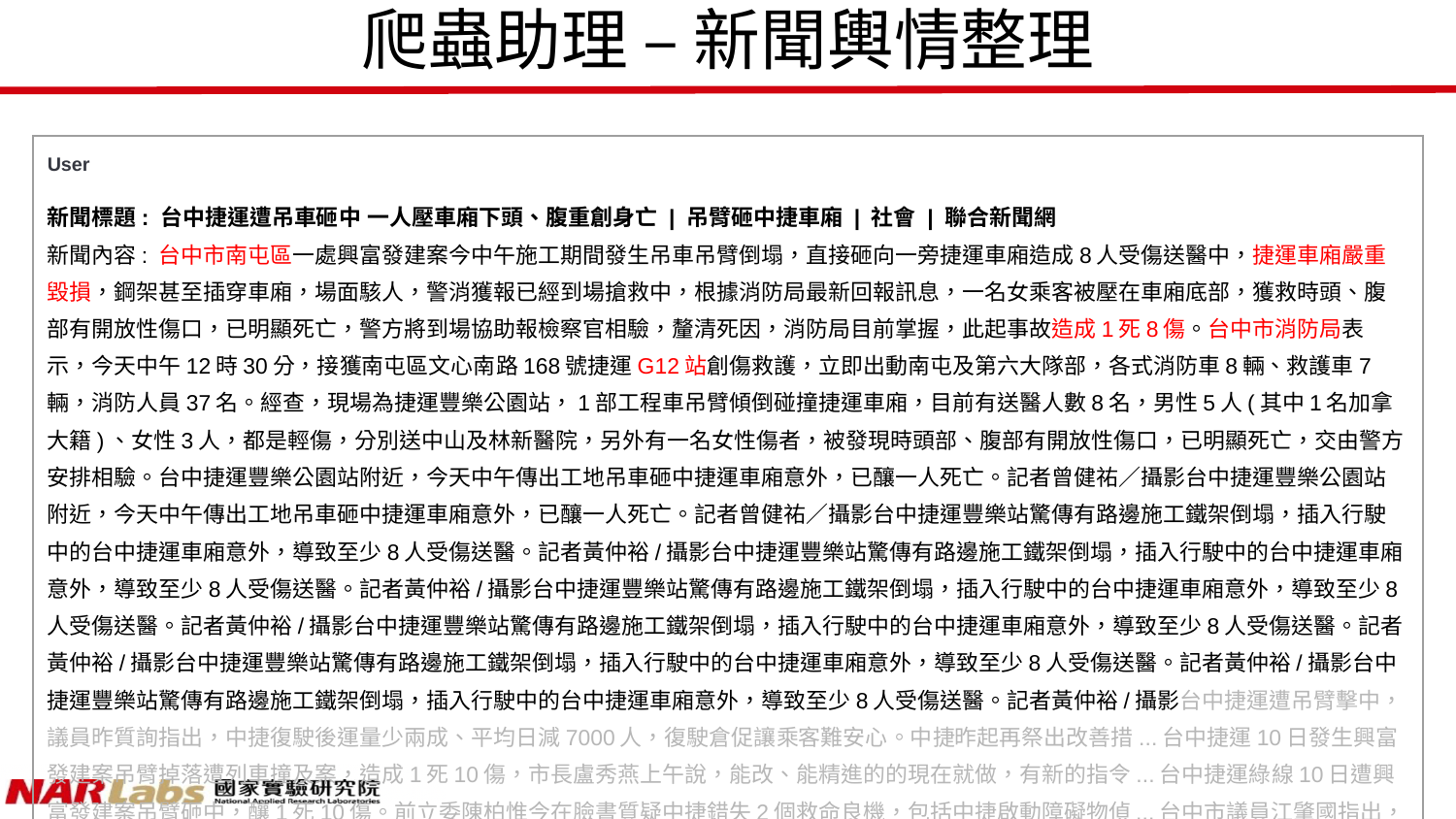

爬蟲助理 – 新聞輿情整理
| User 新聞標題: 台中捷運遭吊車砸中 一人壓車廂下頭、腹重創身亡 | 吊臂砸中捷車廂 | 社會 | 聯合新聞網 新聞內容: 台中市南屯區一處興富發建案今中午施工期間發生吊車吊臂倒塌，直接砸向一旁捷運車廂造成8人受傷送醫中，捷運車廂嚴重毀損，鋼架甚至插穿車廂，場面駭人，警消獲報已經到場搶救中，根據消防局最新回報訊息，一名女乘客被壓在車廂底部，獲救時頭、腹部有開放性傷口，已明顯死亡，警方將到場協助報檢察官相驗，釐清死因，消防局目前掌握，此起事故造成1死8傷。台中市消防局表示，今天中午12時30分，接獲南屯區文心南路168號捷運G12站創傷救護，立即出動南屯及第六大隊部，各式消防車8輛、救護車7輛，消防人員37名。經查，現場為捷運豐樂公園站，1部工程車吊臂傾倒碰撞捷運車廂，目前有送醫人數8名，男性5人(其中1名加拿大籍)、女性3人，都是輕傷，分別送中山及林新醫院，另外有一名女性傷者，被發現時頭部、腹部有開放性傷口，已明顯死亡，交由警方安排相驗。台中捷運豐樂公園站附近，今天中午傳出工地吊車砸中捷運車廂意外，已釀一人死亡。記者曾健祐／攝影台中捷運豐樂公園站附近，今天中午傳出工地吊車砸中捷運車廂意外，已釀一人死亡。記者曾健祐／攝影台中捷運豐樂站驚傳有路邊施工鐵架倒塌，插入行駛中的台中捷運車廂意外，導致至少8人受傷送醫。記者黃仲裕/攝影台中捷運豐樂站驚傳有路邊施工鐵架倒塌，插入行駛中的台中捷運車廂意外，導致至少8人受傷送醫。記者黃仲裕/攝影台中捷運豐樂站驚傳有路邊施工鐵架倒塌，插入行駛中的台中捷運車廂意外，導致至少8人受傷送醫。記者黃仲裕/攝影台中捷運豐樂站驚傳有路邊施工鐵架倒塌，插入行駛中的台中捷運車廂意外，導致至少8人受傷送醫。記者黃仲裕/攝影台中捷運豐樂站驚傳有路邊施工鐵架倒塌，插入行駛中的台中捷運車廂意外，導致至少8人受傷送醫。記者黃仲裕/攝影台中捷運豐樂站驚傳有路邊施工鐵架倒塌，插入行駛中的台中捷運車廂意外，導致至少8人受傷送醫。記者黃仲裕/攝影台中捷運遭吊臂擊中，議員昨質詢指出，中捷復駛後運量少兩成、平均日減7000人，復駛倉促讓乘客難安心。中捷昨起再祭出改善措...台中捷運10日發生興富發建案吊臂掉落遭列車撞及案，造成1死10傷，市長盧秀燕上午說，能改、能精進的的現在就做，有新的指令...台中捷運綠線10日遭興富發建案吊臂砸中，釀1死10傷。前立委陳柏惟今在臉書質疑中捷錯失2個救命良機，包括中捷啟動障礙物偵...台中市議員江肇國指出，他深夜收到一段無線電譯文後，發現中捷在10日的變故有更多缺失和疑點！質疑捷運公司董事長請辭，「有種...台中捷運代理董事長林良泰今晚在臉書貼文請辭，台中市府表示，感謝林董事長代理期間的承擔與協助，對於林良泰代理董事長請辭中捷職務...興富發建設台中工地吊臂砸入台中捷運軌道釀成一死十傷意外，中捷公司昨公布吊臂砸落軌道到列車撞上的「關鍵四十秒」，月台保全已... |
| --- |